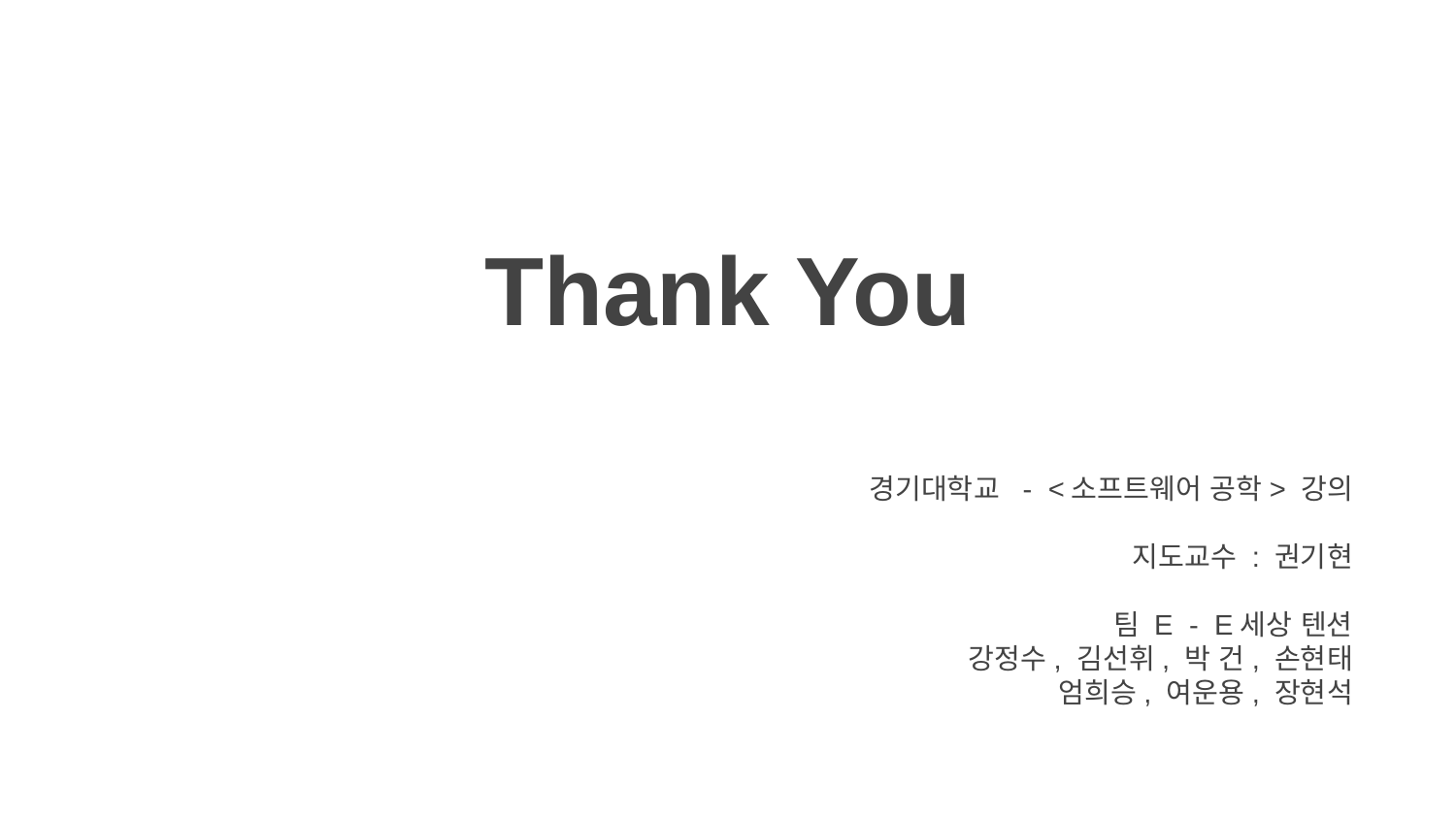

# Thank You
경기대학교  -  <소프트웨어 공학> 강의

지도교수 : 권기현

팀 E  -  E세상 텐션
강정수, 김선휘, 박 건, 손현태
엄희승, 여운용, 장현석